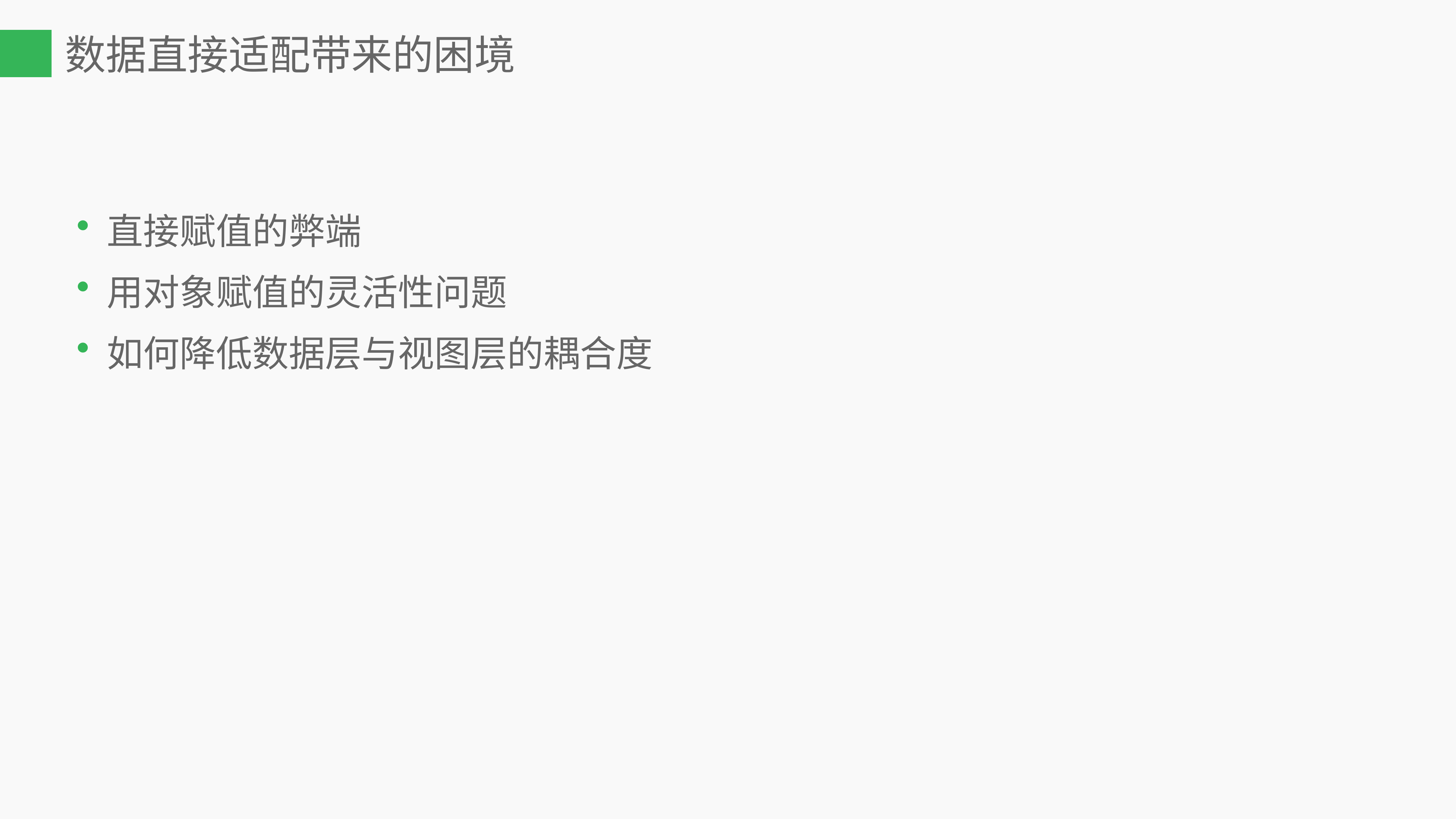

数据直接适配带来的困境

直接赋值的弊端
用对象赋值的灵活性问题
如何降低数据层与视图层的耦合度